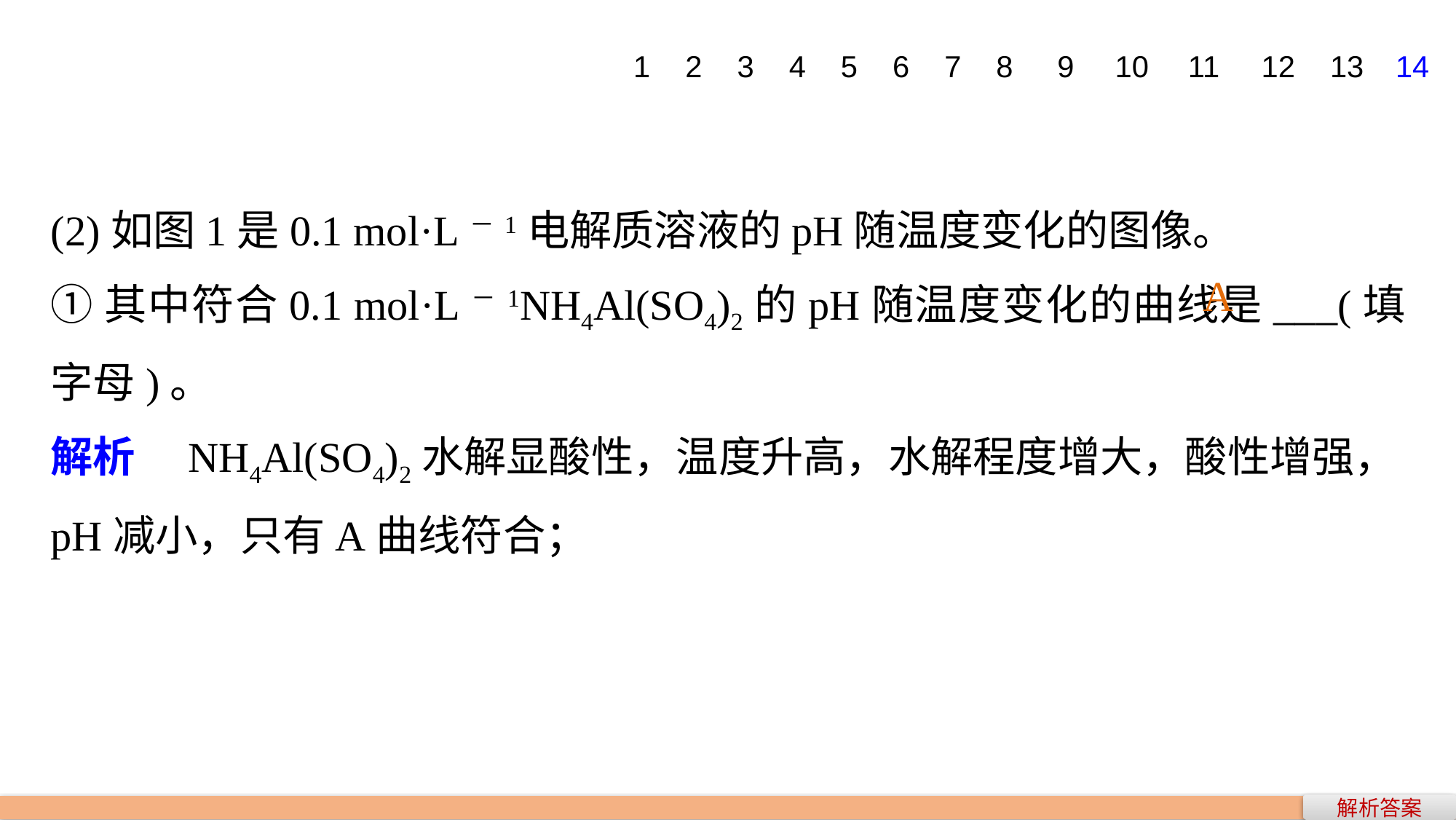

1
2
3
4
5
6
7
8
9
10
11
12
13
14
(2)如图1是0.1 mol·L－1电解质溶液的pH随温度变化的图像。
①其中符合0.1 mol·L－1NH4Al(SO4)2的pH随温度变化的曲线是___(填字母)。
解析　NH4Al(SO4)2水解显酸性，温度升高，水解程度增大，酸性增强，pH减小，只有A曲线符合；
A
解析答案